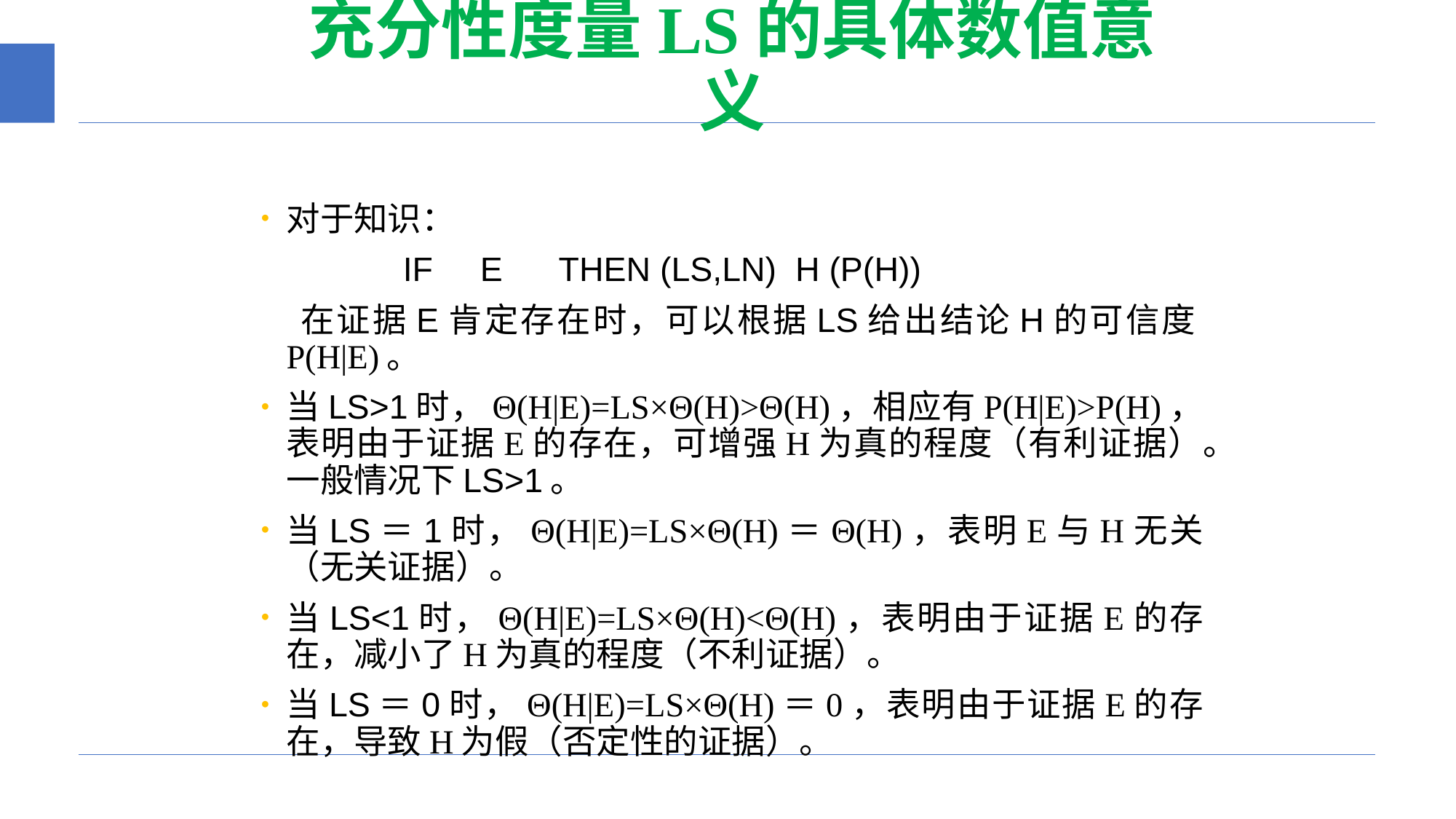

# 充分性度量LS的具体数值意义
对于知识：
               IF     E      THEN (LS,LN)  H (P(H))
   在证据E肯定存在时，可以根据LS给出结论H的可信度P(H|E)。
当LS>1时，Θ(H|E)=LS×Θ(H)>Θ(H)，相应有P(H|E)>P(H)，表明由于证据E的存在，可增强H为真的程度（有利证据）。一般情况下LS>1。
当LS＝1时，Θ(H|E)=LS×Θ(H)＝Θ(H)，表明E与H无关（无关证据）。
当LS<1时，Θ(H|E)=LS×Θ(H)<Θ(H)，表明由于证据E的存在，减小了H为真的程度（不利证据）。
当LS＝0时，Θ(H|E)=LS×Θ(H)＝0，表明由于证据E的存在，导致H为假（否定性的证据）。